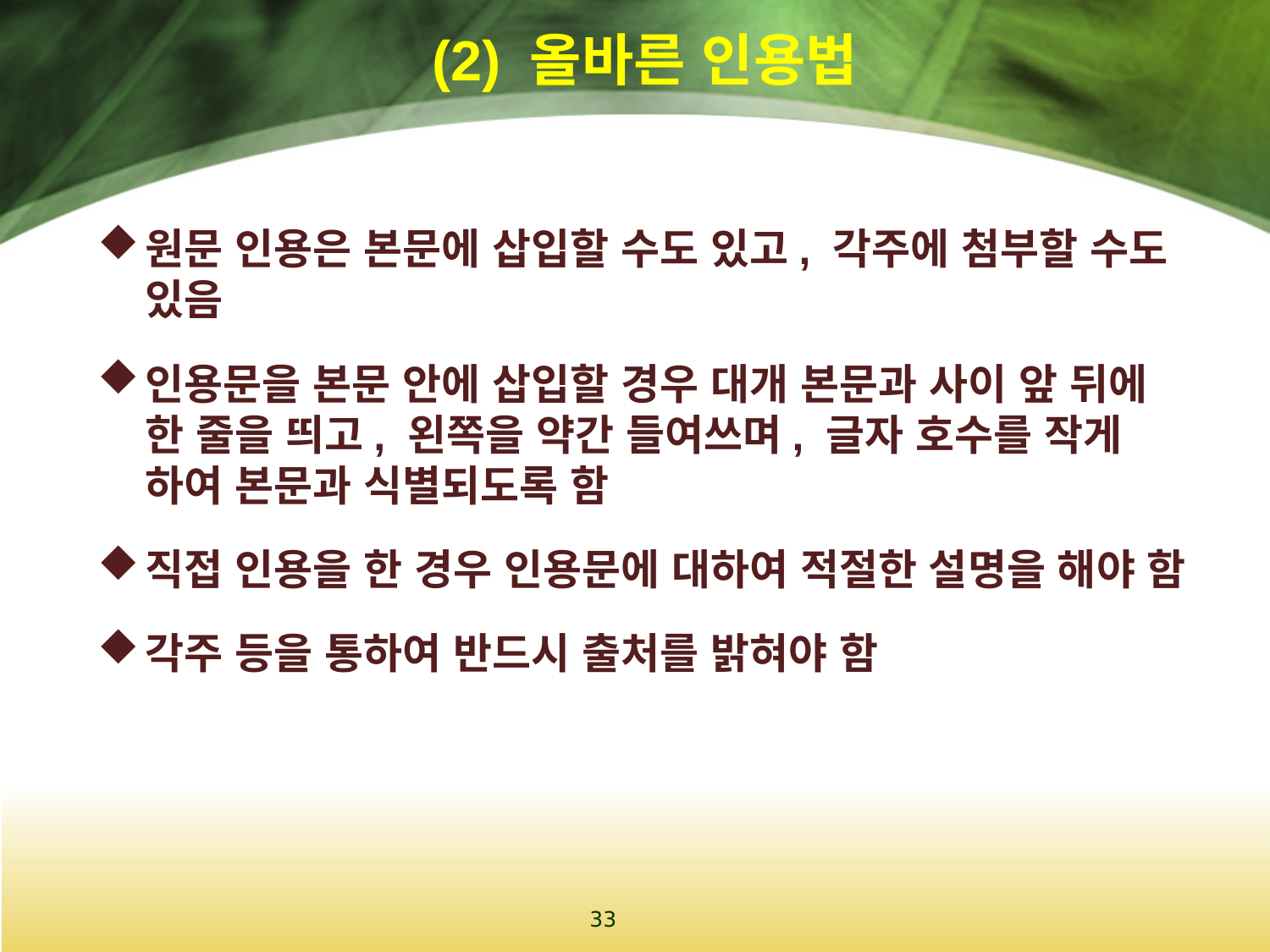

# (2) 올바른 인용법
원문 인용은 본문에 삽입할 수도 있고, 각주에 첨부할 수도 있음

인용문을 본문 안에 삽입할 경우 대개 본문과 사이 앞 뒤에 한 줄을 띄고, 왼쪽을 약간 들여쓰며, 글자 호수를 작게 하여 본문과 식별되도록 함

직접 인용을 한 경우 인용문에 대하여 적절한 설명을 해야 함

각주 등을 통하여 반드시 출처를 밝혀야 함
33